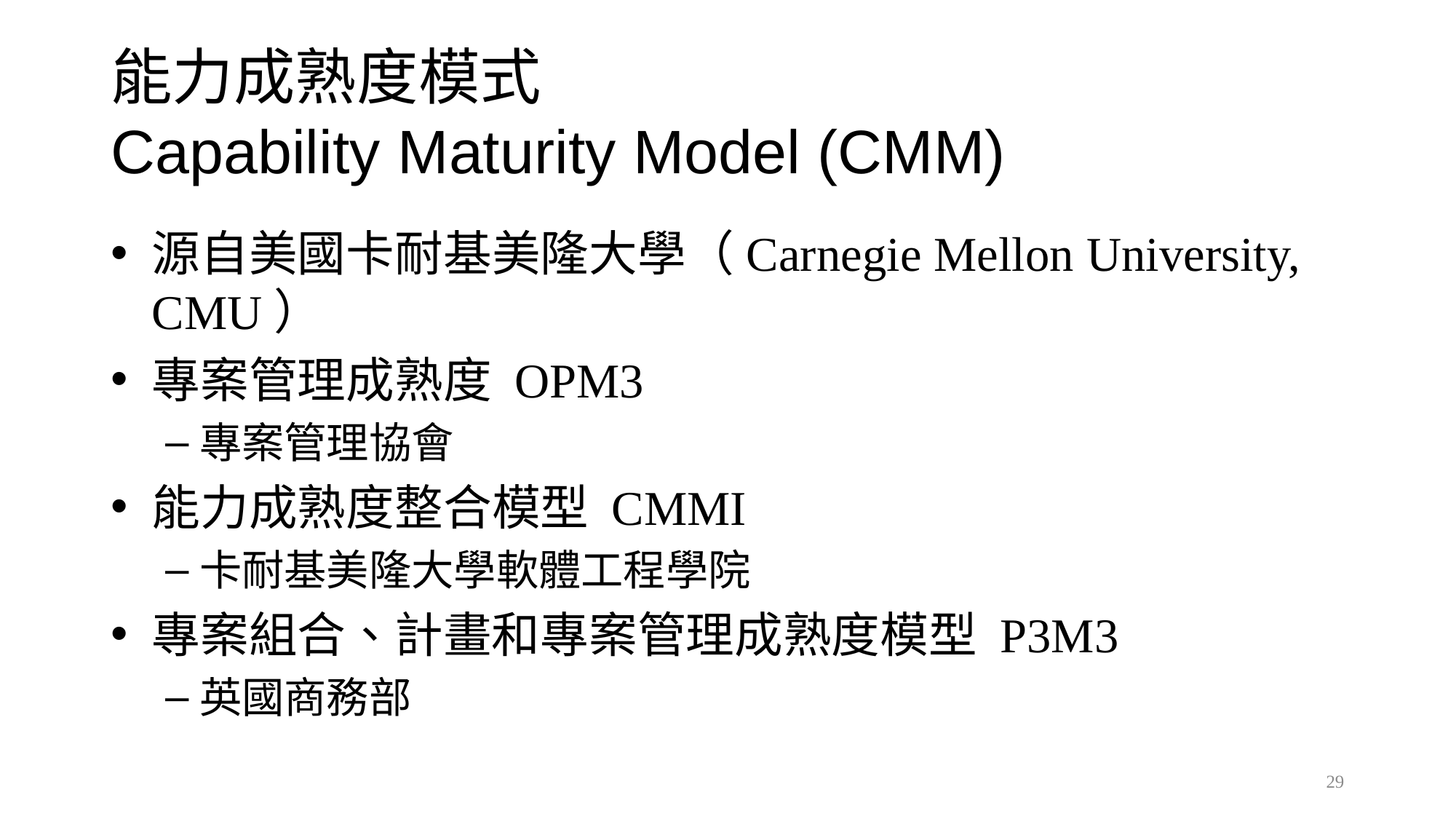

# 能力成熟度模式 Capability Maturity Model (CMM)
源自美國卡耐基美隆大學（Carnegie Mellon University, CMU）
專案管理成熟度 OPM3
專案管理協會
能力成熟度整合模型 CMMI
卡耐基美隆大學軟體工程學院
專案組合、計畫和專案管理成熟度模型 P3M3
英國商務部
29